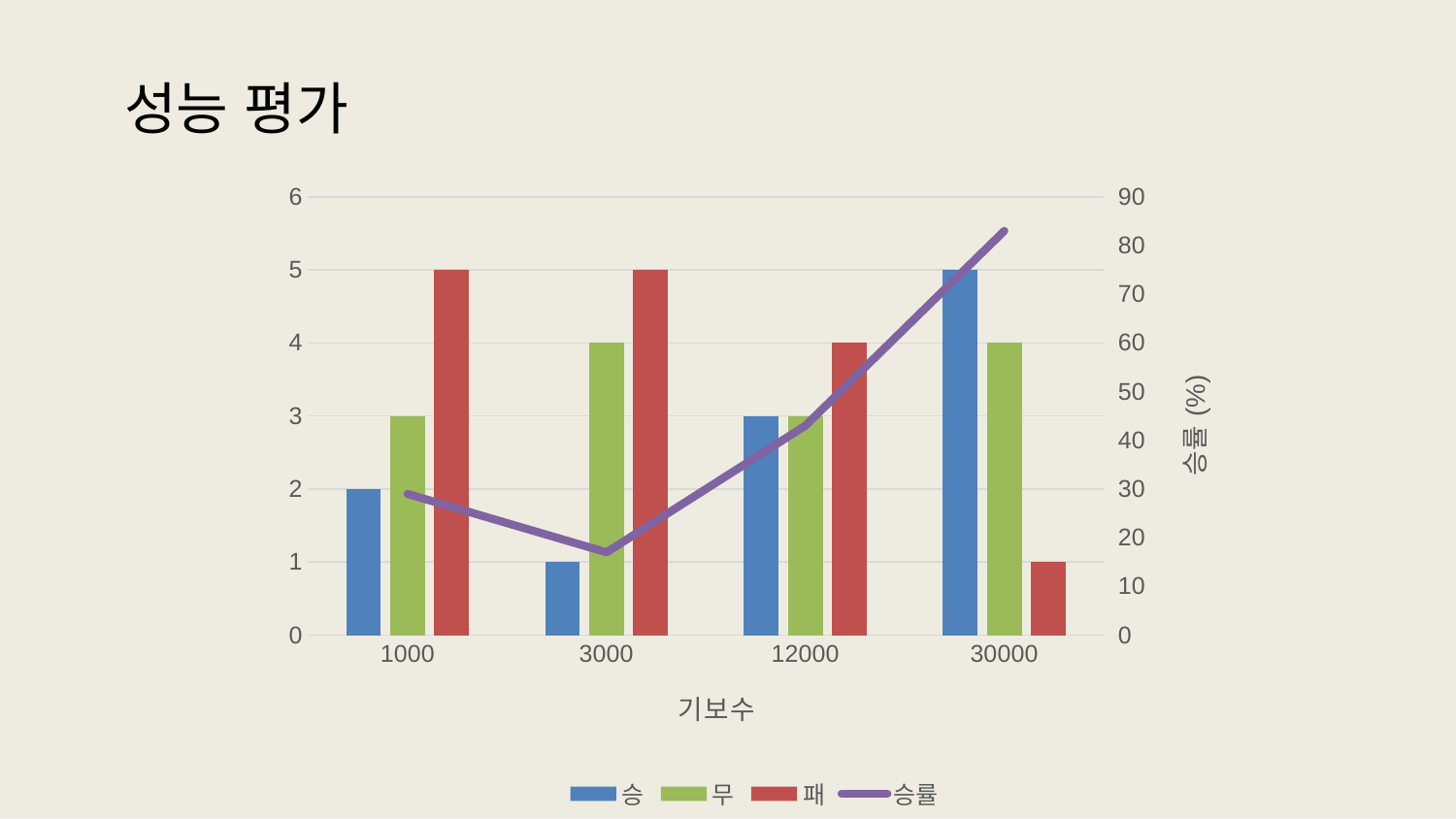

성능 평가

### Chart

| Category | 승 | 무 | 패 | 승률 |
|---|---|---|---|---|
| 1000.0 | 2.0 | 3.0 | 5.0 | 29.0 |
| 3000.0 | 1.0 | 4.0 | 5.0 | 17.0 |
| 12000.0 | 3.0 | 3.0 | 4.0 | 43.0 |
| 30000.0 | 5.0 | 4.0 | 1.0 | 83.0 |